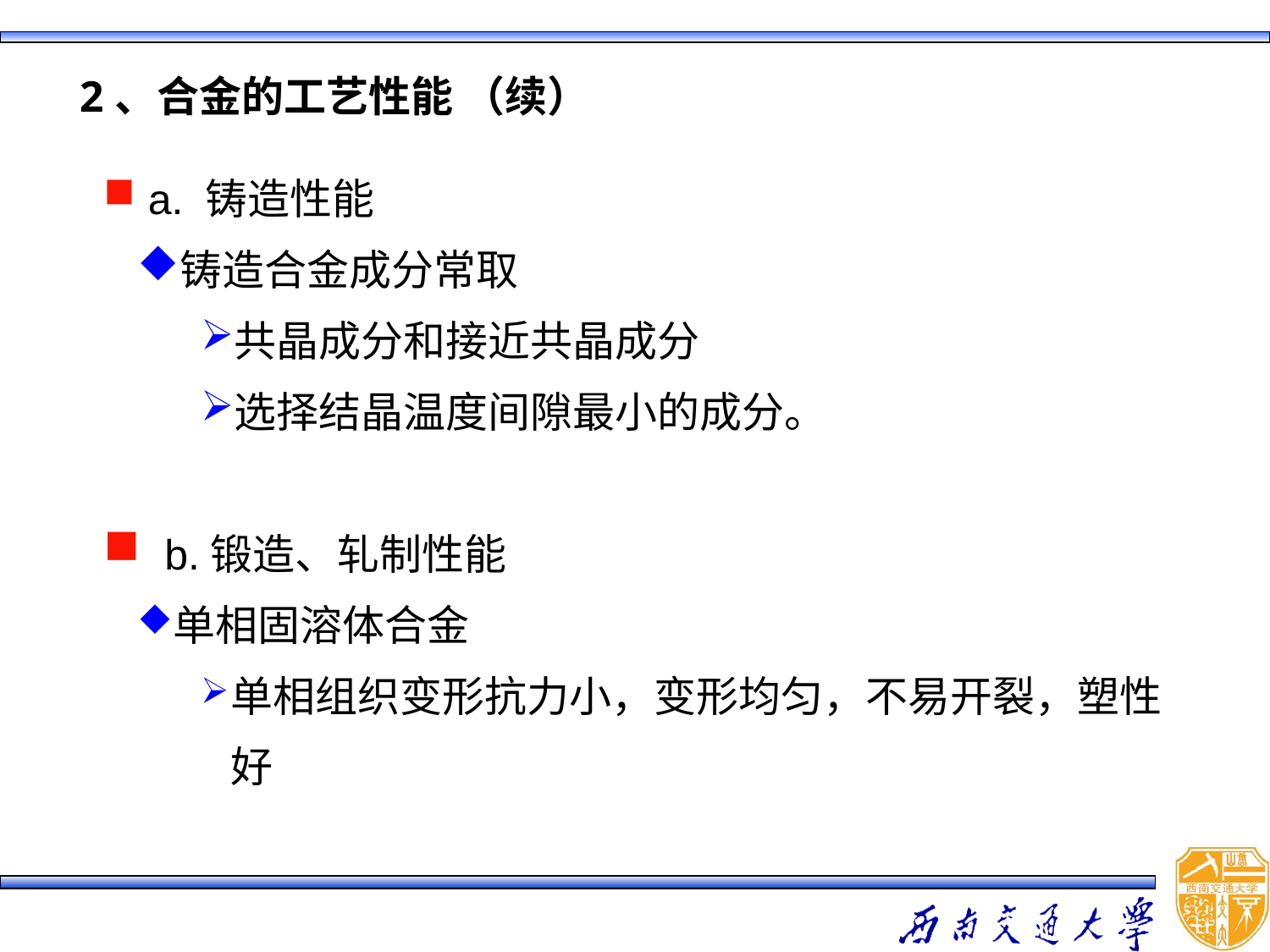

2、合金的工艺性能 （续）
 a. 铸造性能
铸造合金成分常取
共晶成分和接近共晶成分
选择结晶温度间隙最小的成分。

  b.锻造、轧制性能
单相固溶体合金
单相组织变形抗力小，变形均匀，不易开裂，塑性好